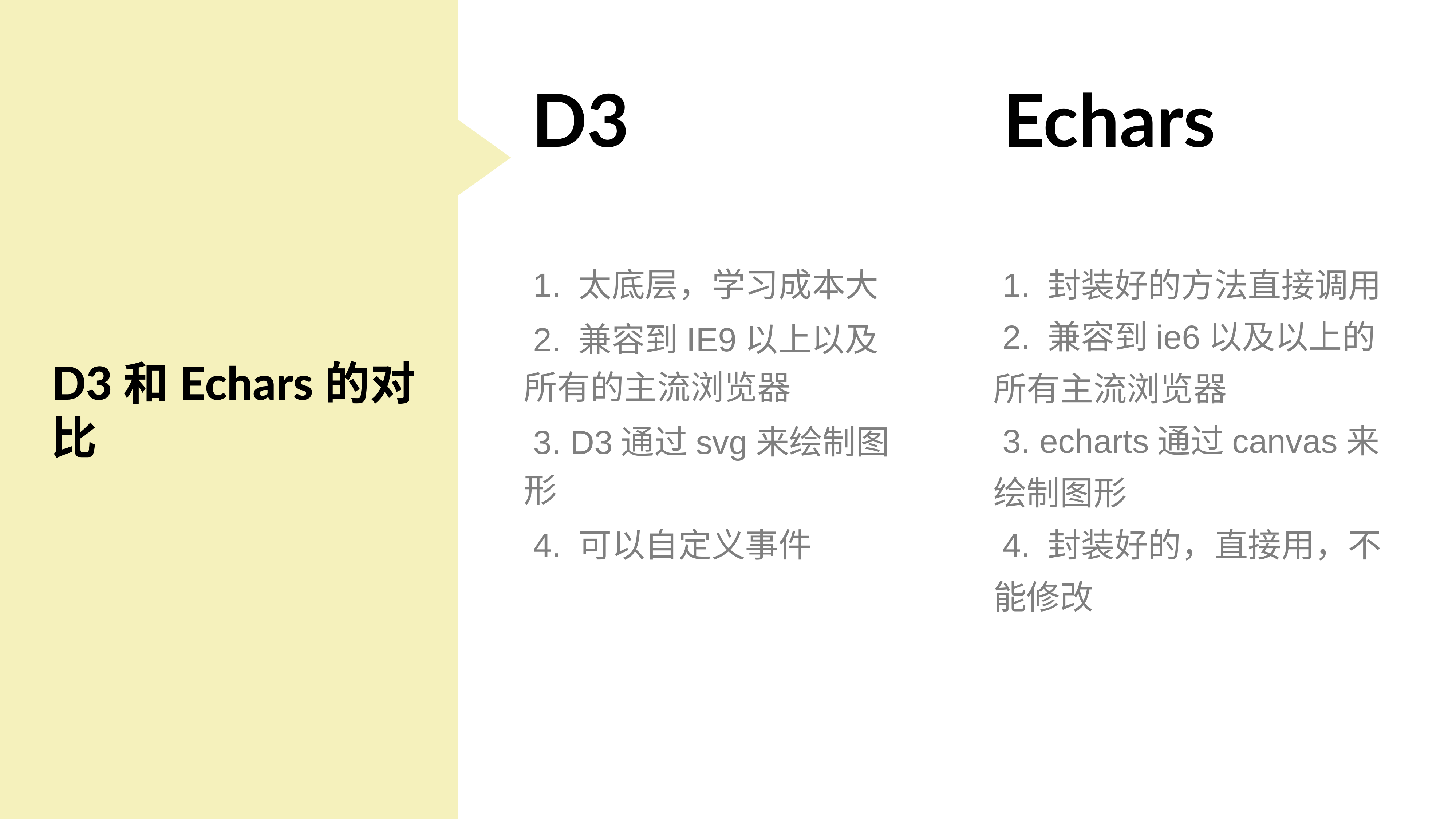

D3
Echars
 1. 太底层，学习成本大
 2. 兼容到IE9以上以及所有的主流浏览器
 3. D3通过svg来绘制图形
 4. 可以自定义事件
 1. 封装好的方法直接调用
 2. 兼容到ie6以及以上的所有主流浏览器
 3. echarts通过canvas来绘制图形
 4. 封装好的，直接用，不能修改
D3和Echars的对比